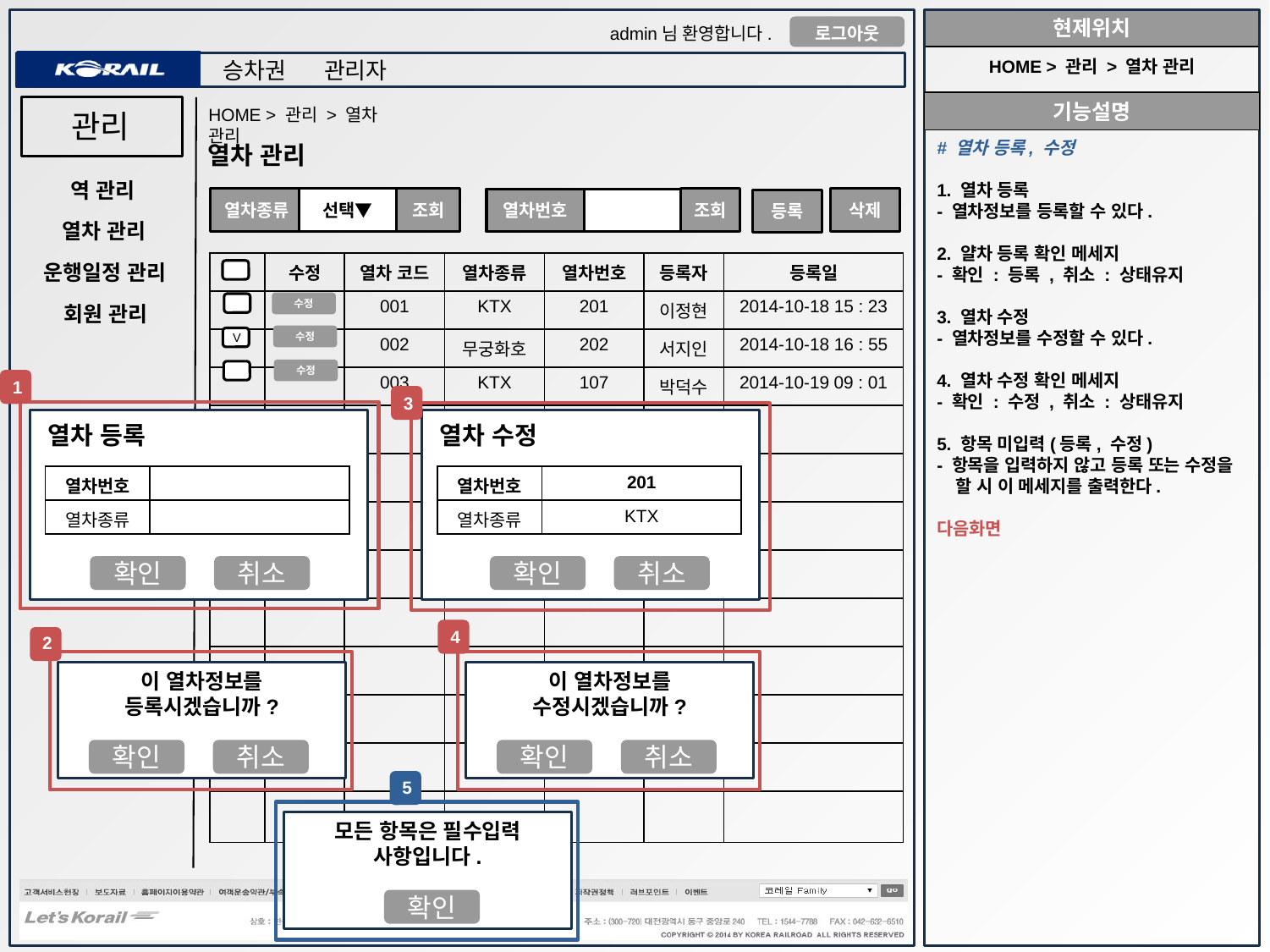

HOME > 관리 > 열차 관리
HOME > 관리 > 열차 관리
관리
# 열차 등록, 수정

1. 열차 등록
- 열차정보를 등록할 수 있다.

2. 얄차 등록 확인 메세지
- 확인 : 등록 , 취소 : 상태유지

3. 열차 수정
- 열차정보를 수정할 수 있다.

4. 열차 수정 확인 메세지
- 확인 : 수정 , 취소 : 상태유지

5. 항목 미입력(등록, 수정)
- 항목을 입력하지 않고 등록 또는 수정을
   할 시 이 메세지를 출력한다.

다음화면
열차 관리
역 관리
조회
조회
삭제
선택▼
열차종류

열차번호
등록
열차 관리
|  | 수정 | 열차 코드 | 열차종류 | 열차번호 | 등록자 | 등록일 |
| --- | --- | --- | --- | --- | --- | --- |
|  |  | 001 | KTX | 201 | 이정현 | 2014-10-18 15 : 23 |
|  |  | 002 | 무궁화호 | 202 | 서지인 | 2014-10-18 16 : 55 |
|  |  | 003 | KTX | 107 | 박덕수 | 2014-10-19 09 : 01 |
|  |  |  |  |  |  |  |
|  |  |  |  |  |  |  |
|  |  |  |  |  |  |  |
|  |  |  |  |  |  |  |
|  |  |  |  |  |  |  |
|  |  |  |  |  |  |  |
|  |  |  |  |  |  |  |
|  |  |  |  |  |  |  |
|  |  |  |  |  |  |  |
운행일정 관리

수정

회원 관리
V
수정

수정

1

3

열차 등록
열차 수정
| 열차번호 |  |
| --- | --- |
| 열차종류 |  |
| 열차번호 | 201 |
| --- | --- |
| 열차종류 | KTX |
확인
취소
확인
취소

4
2

이 열차정보를 등록시겠습니까?
이 열차정보를 수정시겠습니까?
확인
취소
확인
취소
5

모든 항목은 필수입력 사항입니다.
확인